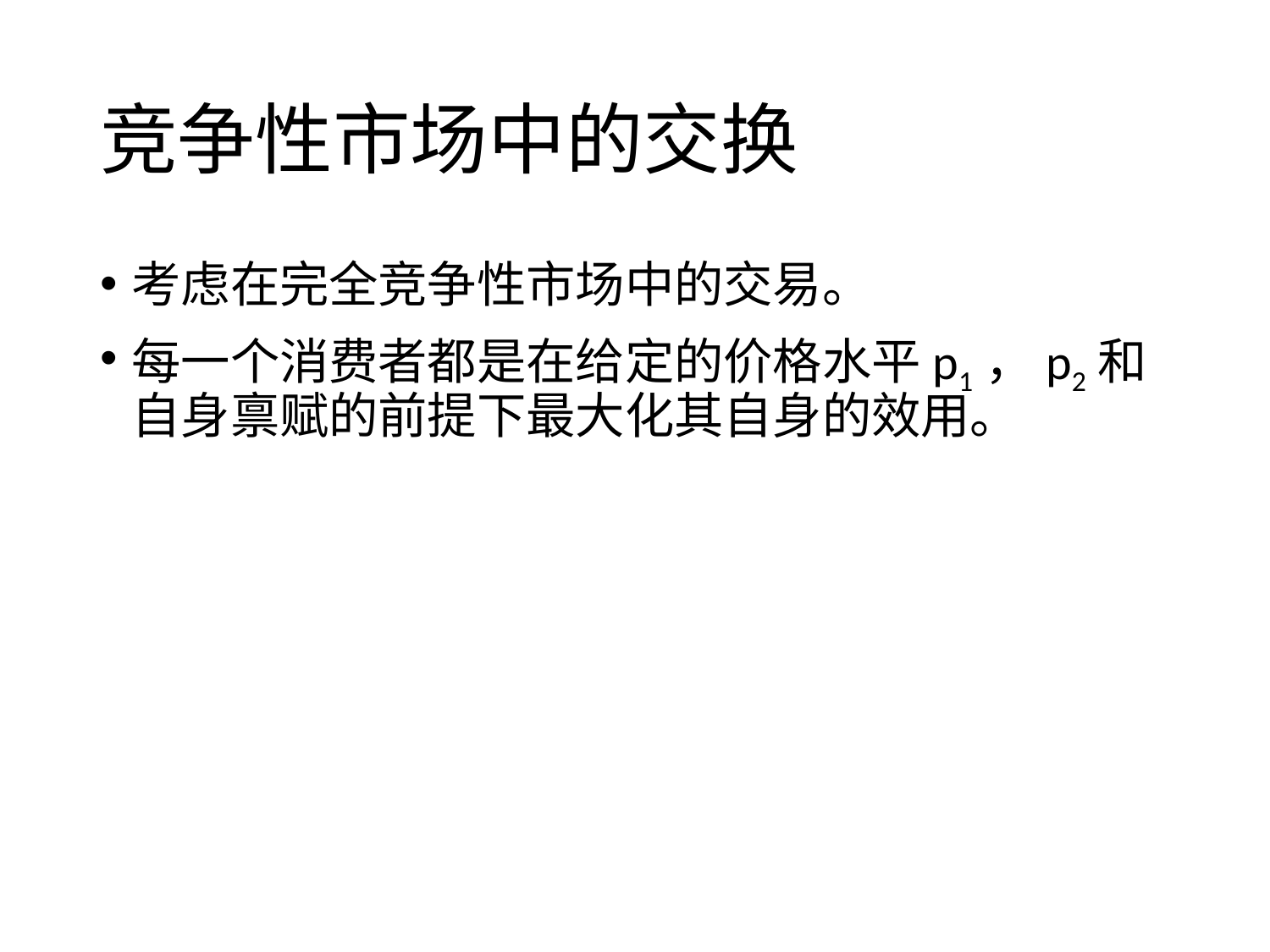

# 竞争性市场中的交换
考虑在完全竞争性市场中的交易。
每一个消费者都是在给定的价格水平p1，p2和自身禀赋的前提下最大化其自身的效用。